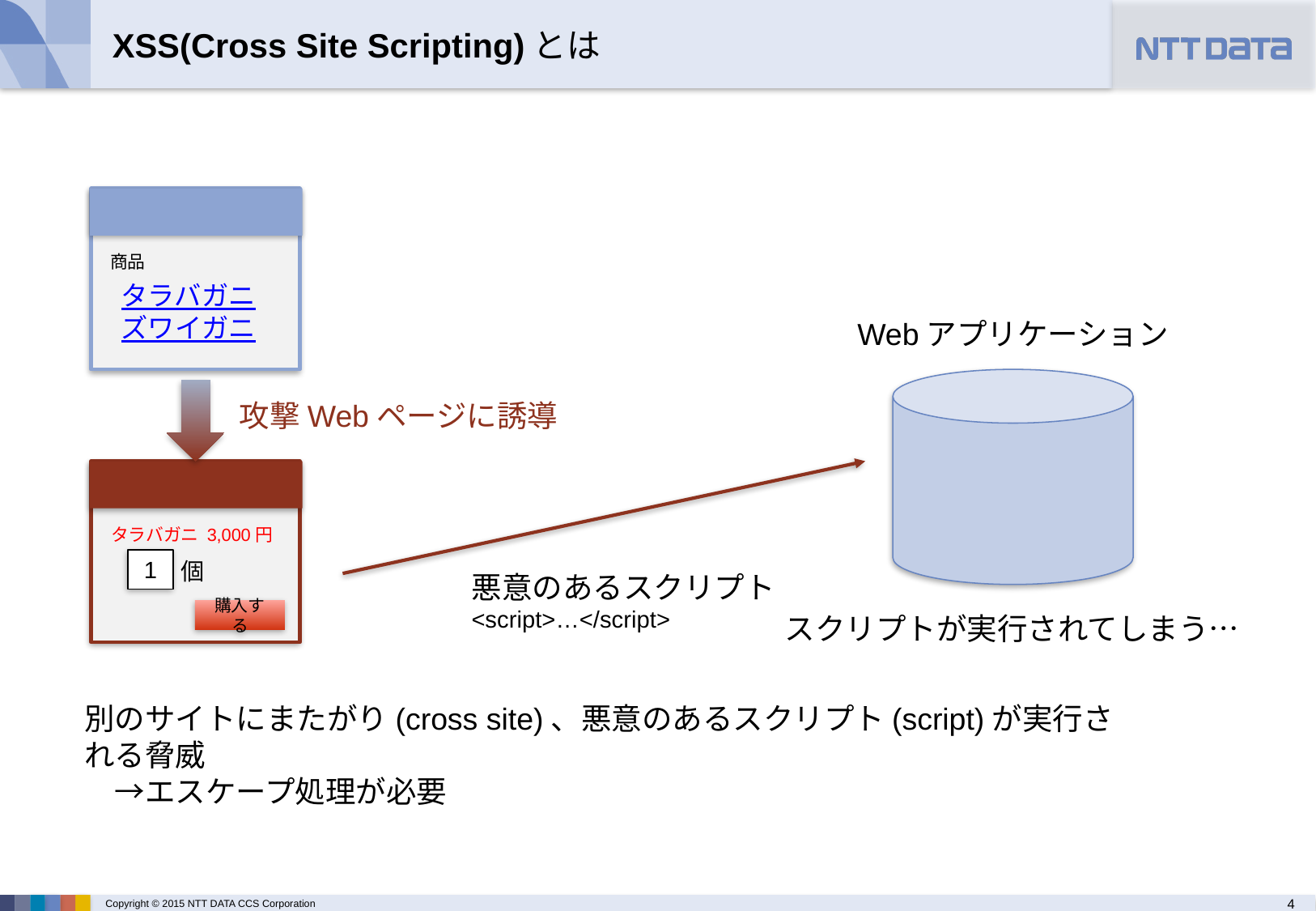

# XSS(Cross Site Scripting)とは

商品
タラバガニ
ズワイガニ
Webアプリケーション

攻撃Webページに誘導

タラバガニ 3,000円
1
購入する
個
悪意のあるスクリプト
<script>…</script>
スクリプトが実行されてしまう…
別のサイトにまたがり(cross site)、悪意のあるスクリプト(script)が実行される脅威
　→エスケープ処理が必要